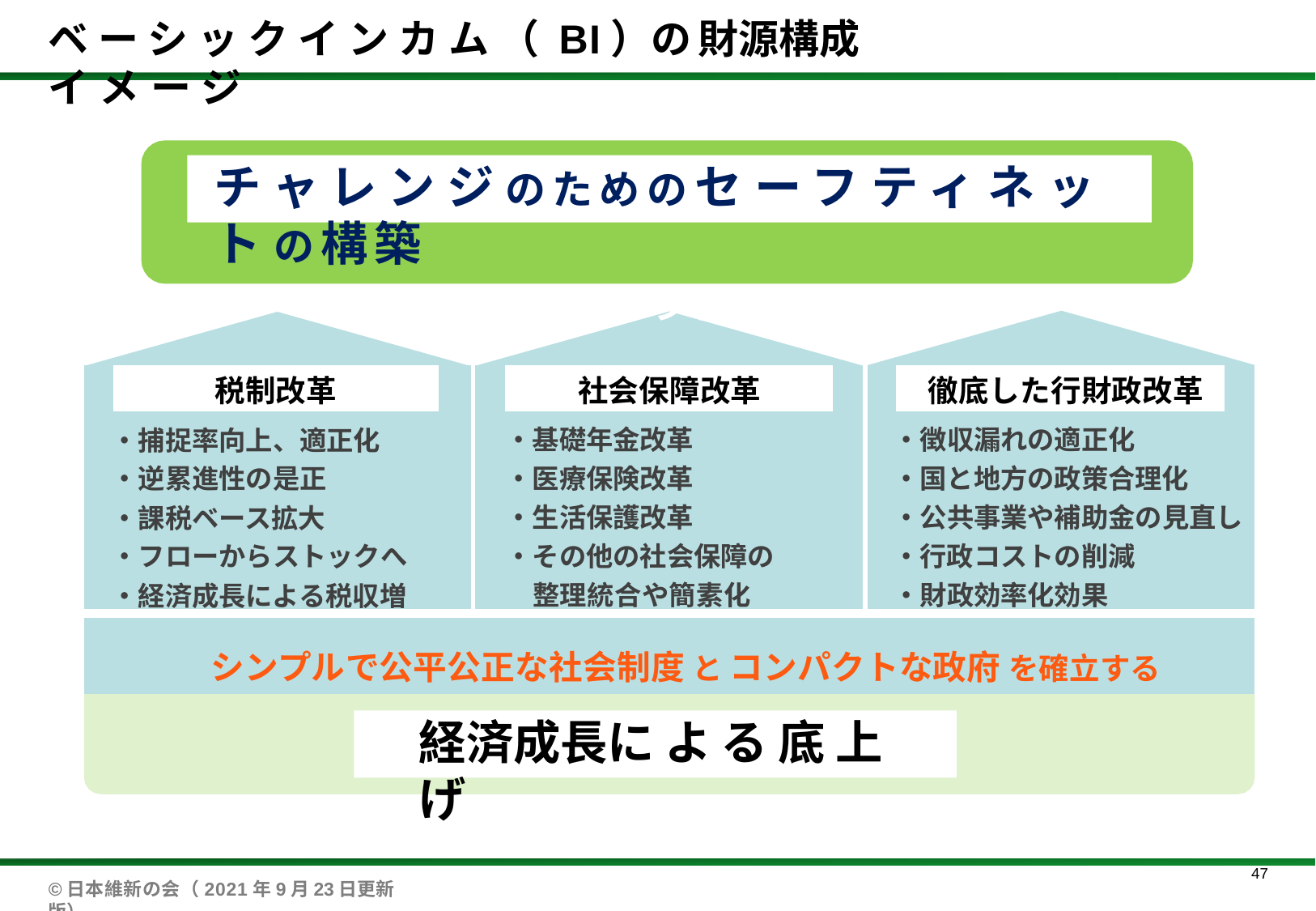

# ベーシックインカム（BI）の財源構成イメージ
チャレンジのためのセーフティネットの構築
（ベーシックインカムの財源）

|  | 税制改革 |  |  | 社会保障改革 |  |  | 徹底した行財政改革 |  |
| --- | --- | --- | --- | --- | --- | --- | --- | --- |
| ・捕捉率向上、適正化 ・逆累進性の是正 ・課税ベース拡大 ・フローからストックへ ・経済成長による税収増 |  |  | ・基礎年金改革 ・医療保険改革 ・生活保護改革 ・その他の社会保障の 整理統合や簡素化 |  |  | ・徴収漏れの適正化 ・国と地方の政策合理化 ・公共事業や補助金の見直し ・行政コストの削減 ・財政効率化効果 |  |  |
| シンプルで公平公正な社会制度 と コンパクトな政府 を確立する |  |  |  |  |  |  |  |  |

経済成長による底上げ
47
©日本維新の会（2021年9月23日更新版）